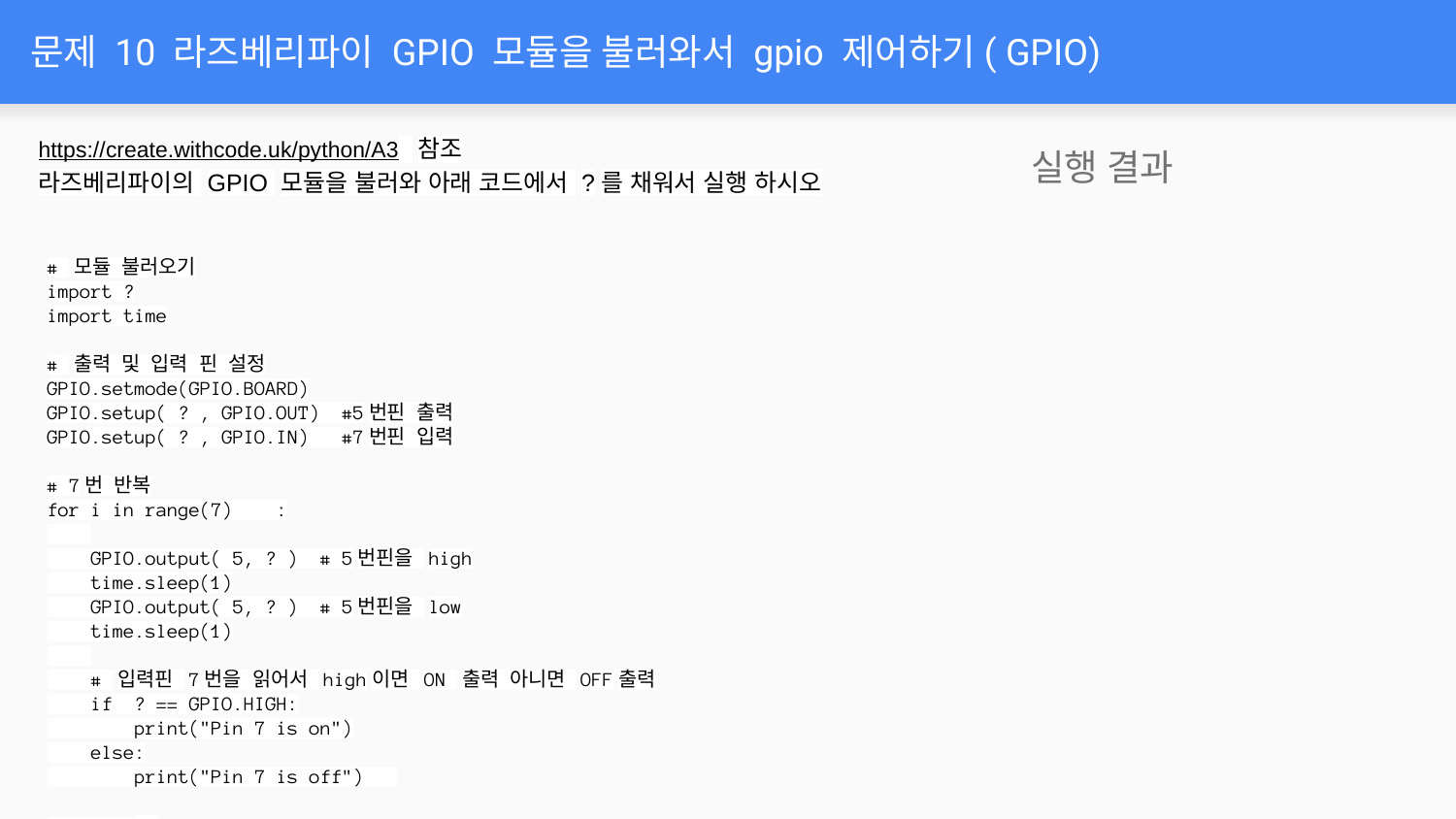

# 문제 10 라즈베리파이 GPIO 모듈을 불러와서 gpio 제어하기( GPIO)
https://create.withcode.uk/python/A3  참조
라즈베리파이의 GPIO 모듈을 불러와 아래 코드에서 ?를 채워서 실행 하시오

실행 결과
# 모듈 불러오기
import ?
import time

# 출력 및 입력 핀 설정
GPIO.setmode(GPIO.BOARD)
GPIO.setup( ? , GPIO.OUT)  #5번핀 출력
GPIO.setup( ? , GPIO.IN)   #7번핀 입력

# 7번 반복
for i in range(7)    :

    GPIO.output( 5, ? )  # 5번핀을 high
    time.sleep(1)
    GPIO.output( 5, ? )  # 5번핀을 low
    time.sleep(1)

    # 입력핀 7번을 읽어서 high이면 ON 출력 아니면 OFF출력
    if  ? == GPIO.HIGH:
        print("Pin 7 is on")
    else:
        print("Pin 7 is off")